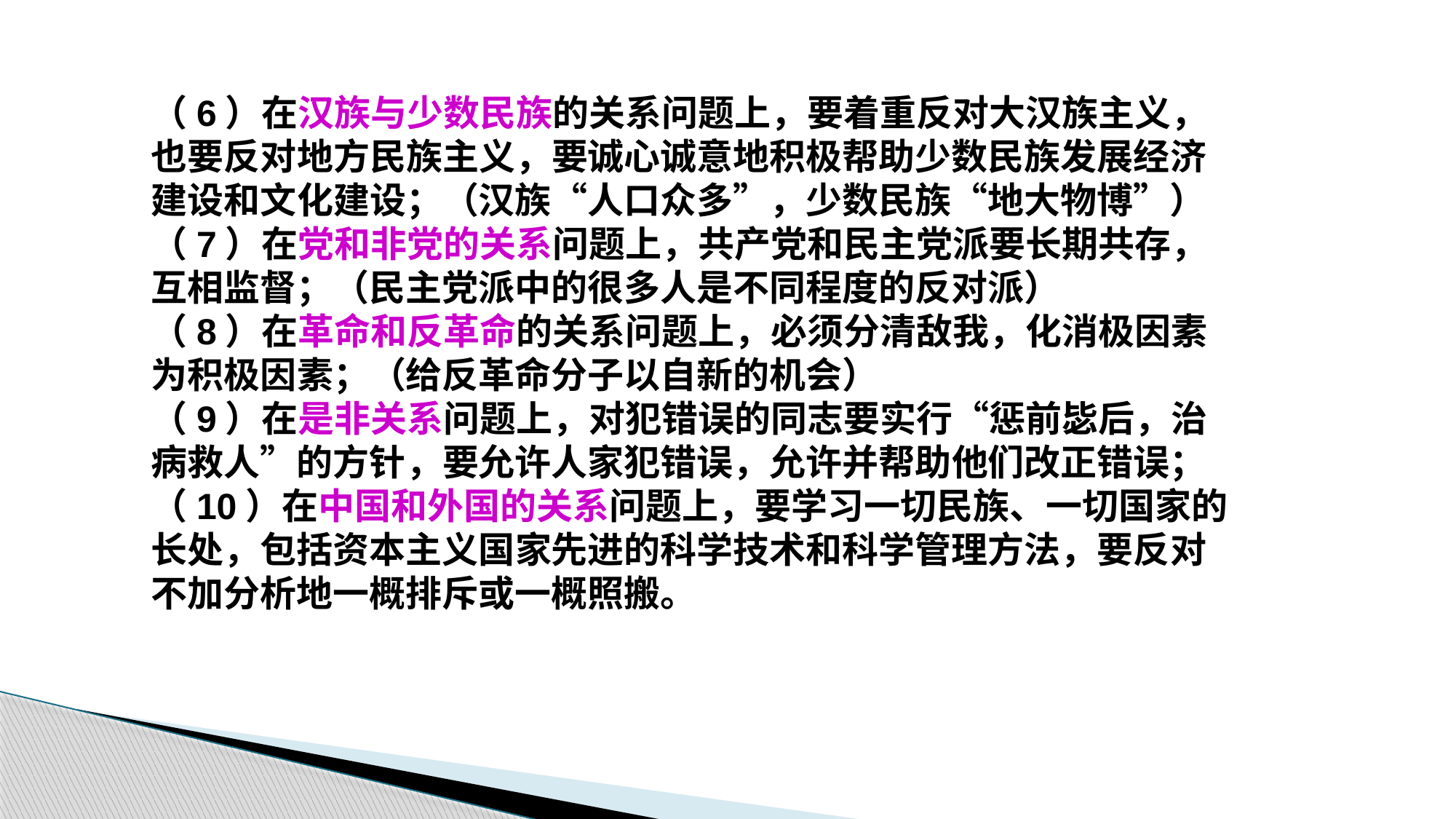

（6）在汉族与少数民族的关系问题上，要着重反对大汉族主义，也要反对地方民族主义，要诚心诚意地积极帮助少数民族发展经济建设和文化建设；（汉族“人口众多”，少数民族“地大物博”）
（7）在党和非党的关系问题上，共产党和民主党派要长期共存，互相监督；（民主党派中的很多人是不同程度的反对派）
（8）在革命和反革命的关系问题上，必须分清敌我，化消极因素为积极因素；（给反革命分子以自新的机会）
（9）在是非关系问题上，对犯错误的同志要实行“惩前毖后，治病救人”的方针，要允许人家犯错误，允许并帮助他们改正错误；
（10）在中国和外国的关系问题上，要学习一切民族、一切国家的长处，包括资本主义国家先进的科学技术和科学管理方法，要反对不加分析地一概排斥或一概照搬。